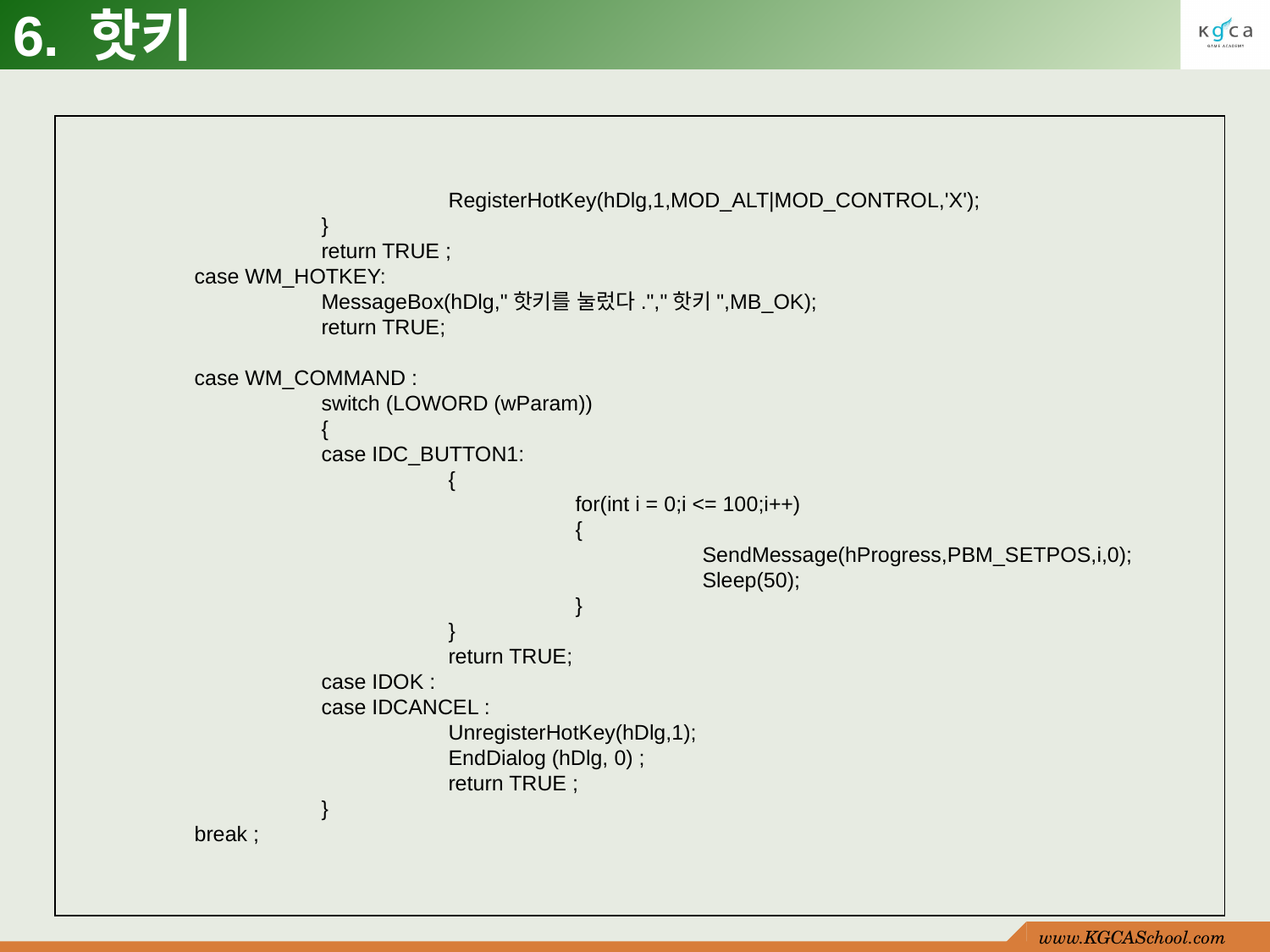

# 6. 핫키
			RegisterHotKey(hDlg,1,MOD_ALT|MOD_CONTROL,'X');
		}
		return TRUE ;
	case WM_HOTKEY:
		MessageBox(hDlg,"핫키를 눌렀다.","핫키",MB_OK);
		return TRUE;

	case WM_COMMAND :
		switch (LOWORD (wParam))
		{
		case IDC_BUTTON1:
			{
				for(int i = 0;i <= 100;i++)
				{
					SendMessage(hProgress,PBM_SETPOS,i,0);
					Sleep(50);
				}
			}
			return TRUE;
		case IDOK :
		case IDCANCEL :
			UnregisterHotKey(hDlg,1);
			EndDialog (hDlg, 0) ;
			return TRUE ;
		}
	break ;